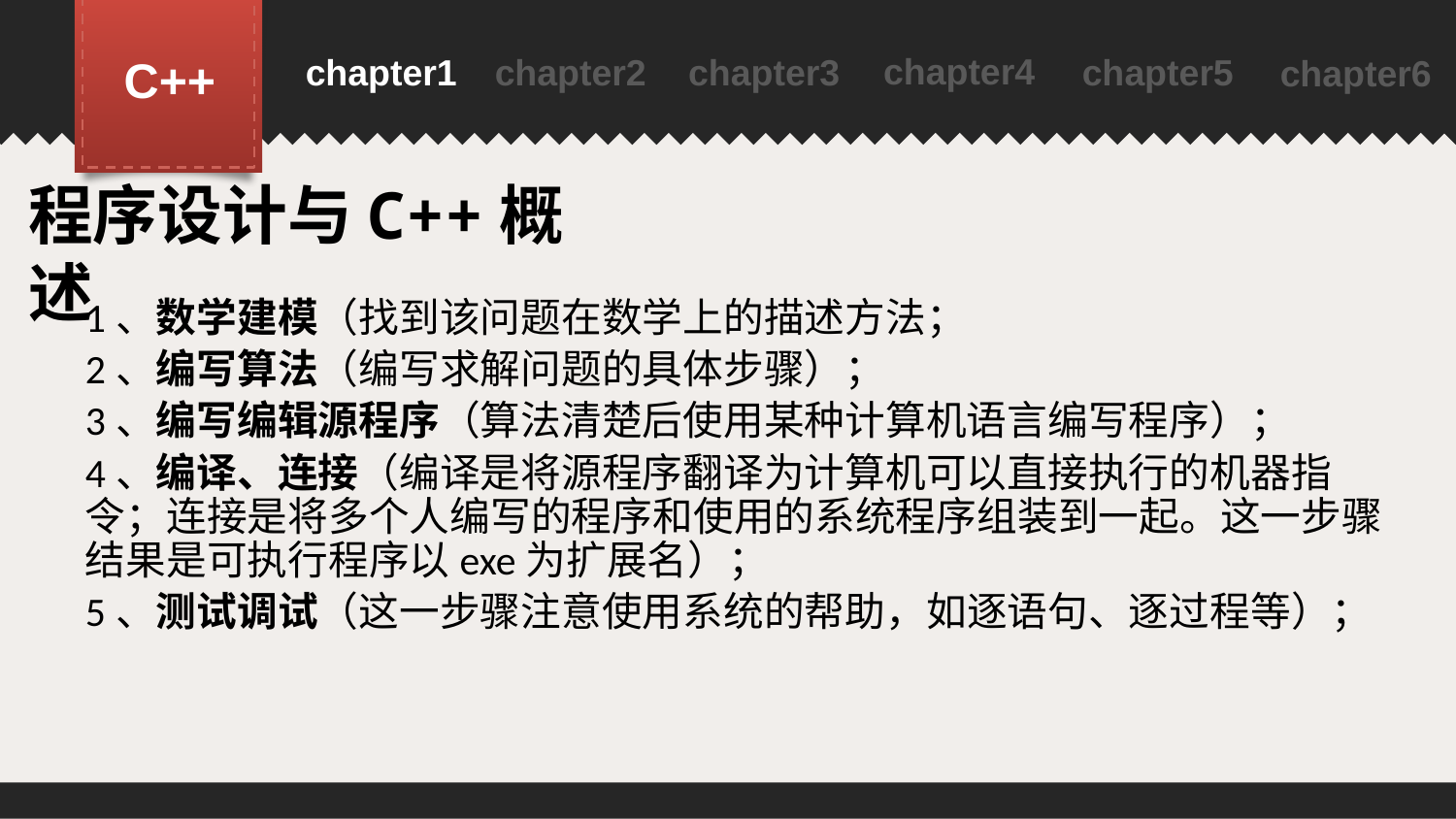

chapter4
C++
chapter1
chapter2
chapter3
chapter5
chapter6
PPT模板下载：www.1ppt.com/moban/     行业PPT模板：www.1ppt.com/hangye/
节日PPT模板：www.1ppt.com/jieri/           PPT素材下载：www.1ppt.com/sucai/
PPT背景图片：www.1ppt.com/beijing/      PPT图表下载：www.1ppt.com/tubiao/
优秀PPT下载：www.1ppt.com/xiazai/        PPT教程： www.1ppt.com/powerpoint/
Word教程： www.1ppt.com/word/              Excel教程：www.1ppt.com/excel/
资料下载：www.1ppt.com/ziliao/                PPT课件下载：www.1ppt.com/kejian/
范文下载：www.1ppt.com/fanwen/             试卷下载：www.1ppt.com/shiti/
教案下载：www.1ppt.com/jiaoan/

程序设计与C++概述
1、数学建模（找到该问题在数学上的描述方法；
2、编写算法（编写求解问题的具体步骤）；
3、编写编辑源程序（算法清楚后使用某种计算机语言编写程序）；
4、编译、连接（编译是将源程序翻译为计算机可以直接执行的机器指令；连接是将多个人编写的程序和使用的系统程序组装到一起。这一步骤结果是可执行程序以exe为扩展名）；
5、测试调试（这一步骤注意使用系统的帮助，如逐语句、逐过程等）；